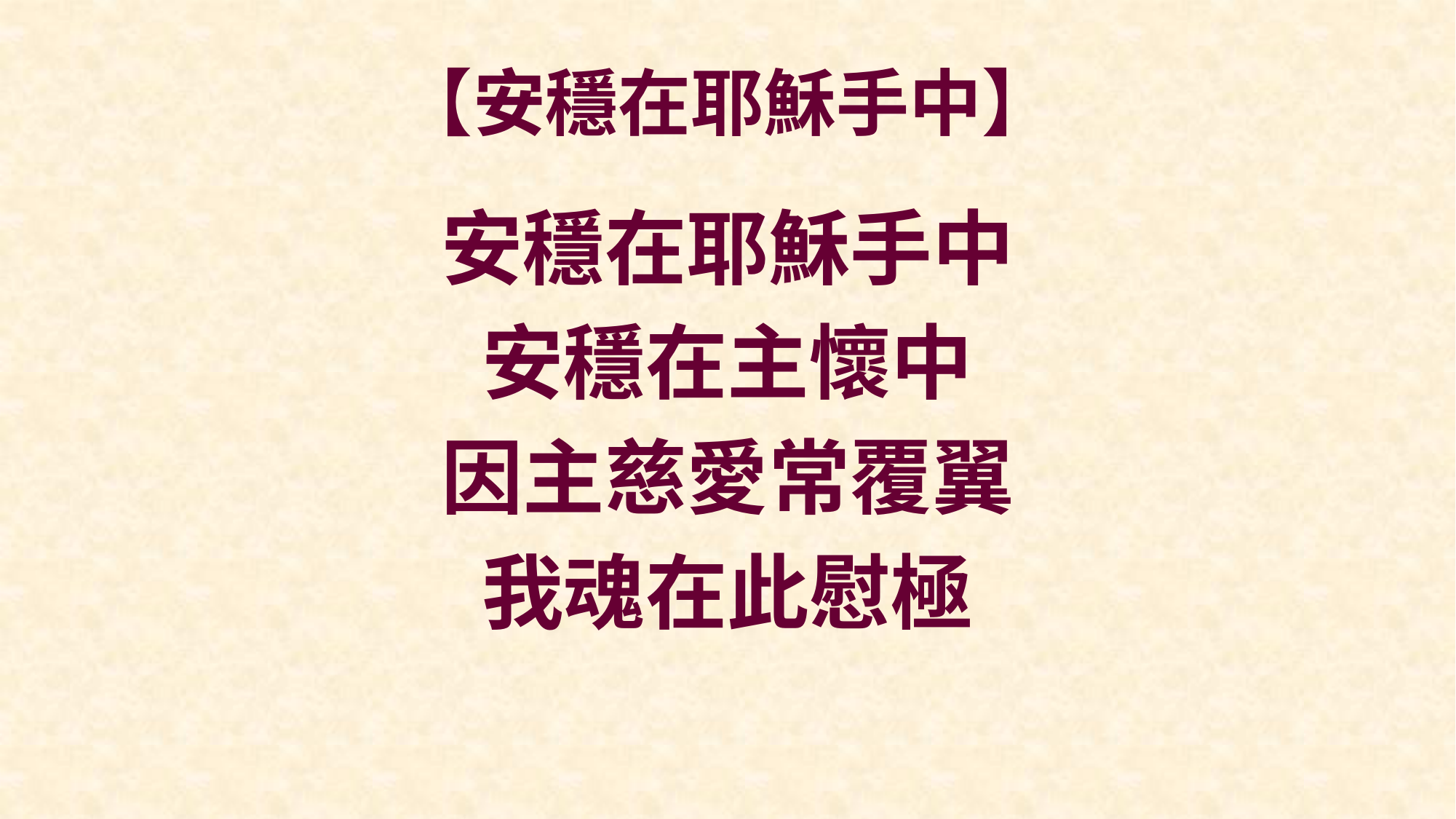

# 【安穩在耶穌手中】
安穩在耶穌手中
安穩在主懷中
因主慈愛常覆翼
我魂在此慰極